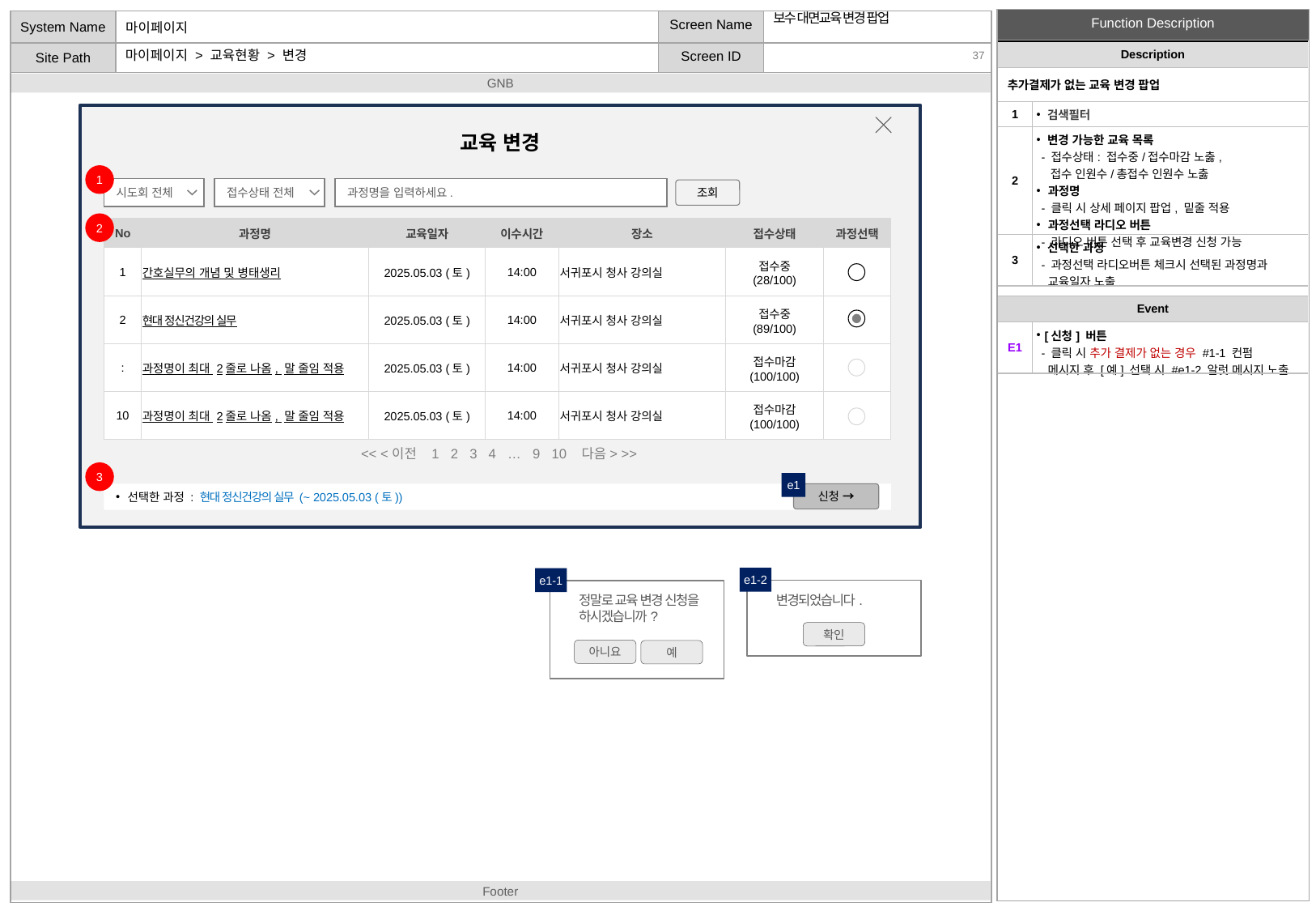

보수 대면교육 변경 팝업
| Description |  |
| --- | --- |
| 추가결제가 없는 교육 변경 팝업 |  |
| 1 | 검색필터 |
| 2 | 변경 가능한 교육 목록 - 접수상태: 접수중/접수마감 노춣, 접수 인원수/총접수 인원수 노춣 과정명 - 클릭 시 상세 페이지 팝업, 밑줄 적용 과정선택 라디오 버튼 - 라디오 버튼 선택 후 교육변경 신청 가능 |
| 3 | 선택한 과정 - 과정선택 라디오버튼 체크시 선택된 과정명과 교육일자 노출 |

# 마이페이지 > 교육현황 > 변경

교육 변경
1
시도회 전체

접수상태 전체

과정명을 입력하세요.
조회
2
| No | 과정명 | 교육일자 | 이수시간 | 장소 | 접수상태 | 과정선택 |
| --- | --- | --- | --- | --- | --- | --- |
| 1 | 간호실무의 개념 및 병태생리 | 2025.05.03 (토) | 14:00 | 서귀포시 청사 강의실 | 접수중 (28/100) |  |
| 2 | 현대 정신건강의 실무 | 2025.05.03 (토) | 14:00 | 서귀포시 청사 강의실 | 접수중 (89/100) |  |
| : | 과정명이 최대 2줄로 나옴, 말 줄임 적용 | 2025.05.03 (토) | 14:00 | 서귀포시 청사 강의실 | 접수마감 (100/100) |  |
| 10 | 과정명이 최대 2줄로 나옴, 말 줄임 적용 | 2025.05.03 (토) | 14:00 | 서귀포시 청사 강의실 | 접수마감 (100/100) |  |
e1
상세보기

| Event |  |
| --- | --- |
| E1 | [신청] 버튼 - 클릭 시 추가 결제가 없는 경우 #1-1 컨펌 메시지 후 [예] 선택 시 #e1-2 알럿 메시지 노출 |
상세보기
상세보기
상세보기
<< <이전   1   2   3   4   …   9   10   다음> >>
3
e1
선택한 과정 : 현대 정신건강의 실무 (~ 2025.05.03 (토))
신청 →
e1-2
e1-1

정말로 교육 변경 신청을 하시겠습니까?
아니요
예

변경되었습니다.
확인